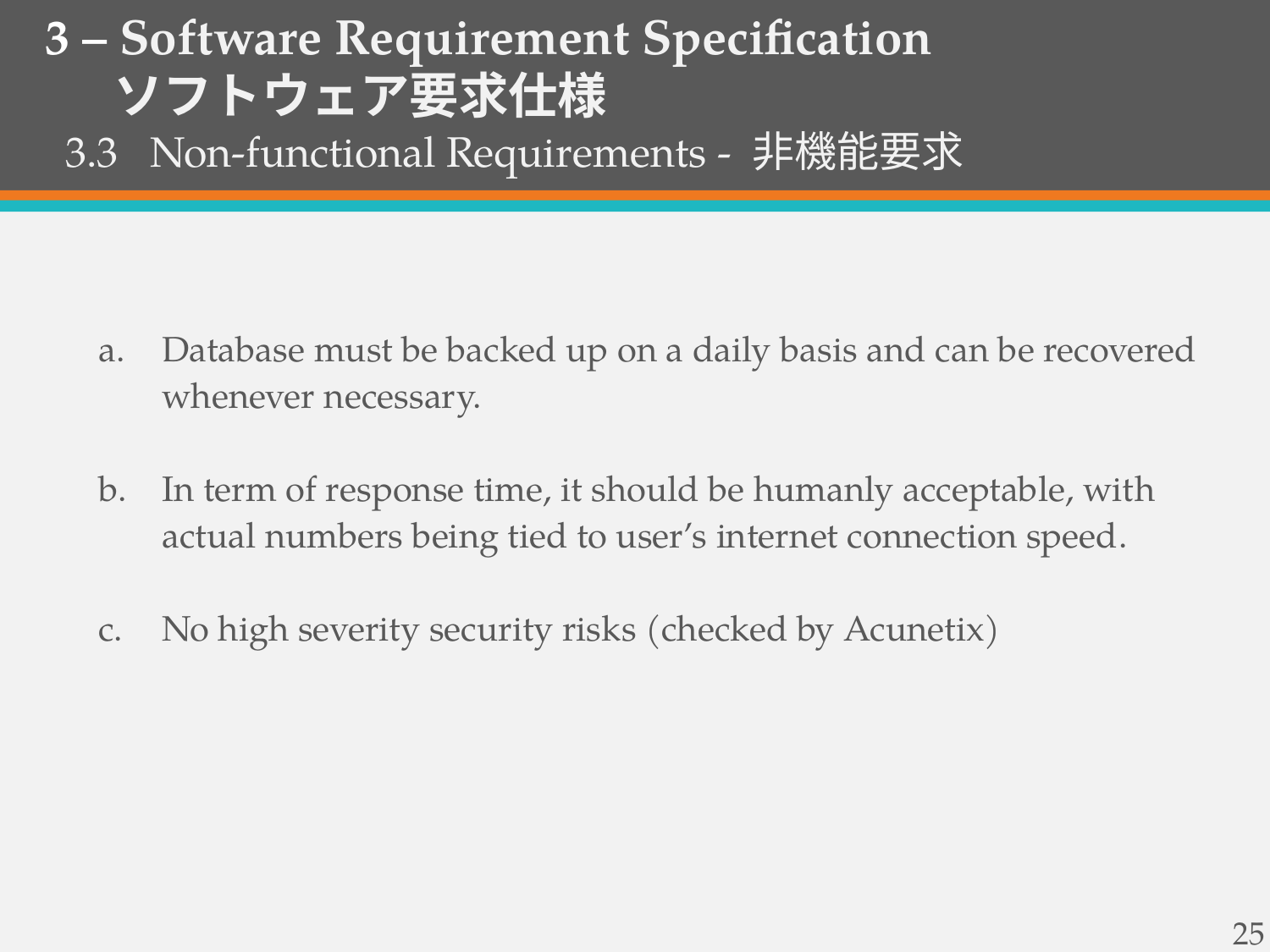

3 – Software Requirement Specification
     ソフトウェア要求仕様
3.3   Non-functional Requirements - 非機能要求
Database must be backed up on a daily basis and can be recovered whenever necessary.

In term of response time, it should be humanly acceptable, with actual numbers being tied to user’s internet connection speed.

No high severity security risks (checked by Acunetix)
25